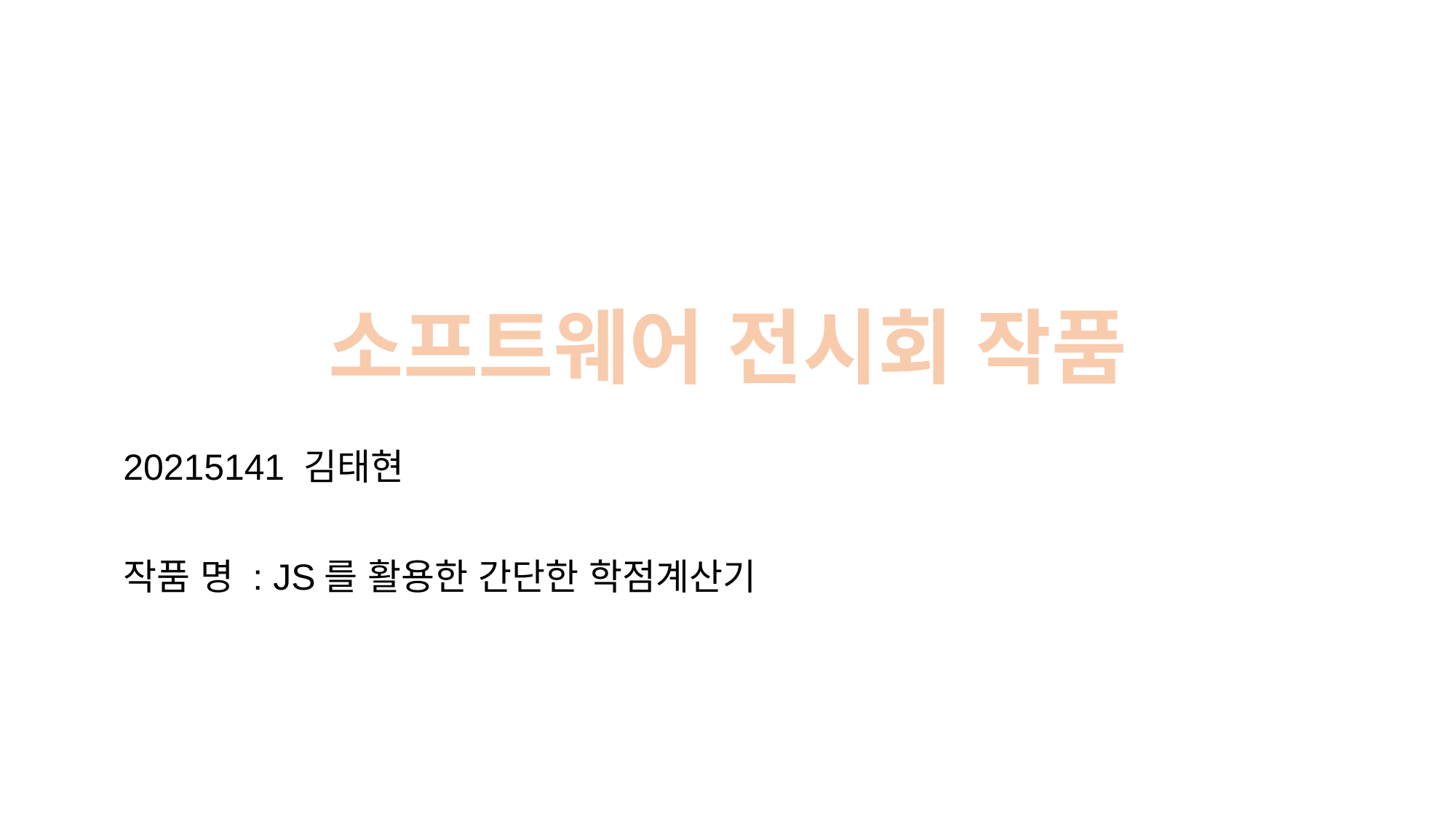

소프트웨어 전시회 작품
20215141 김태현
작품 명 : JS를 활용한 간단한 학점계산기